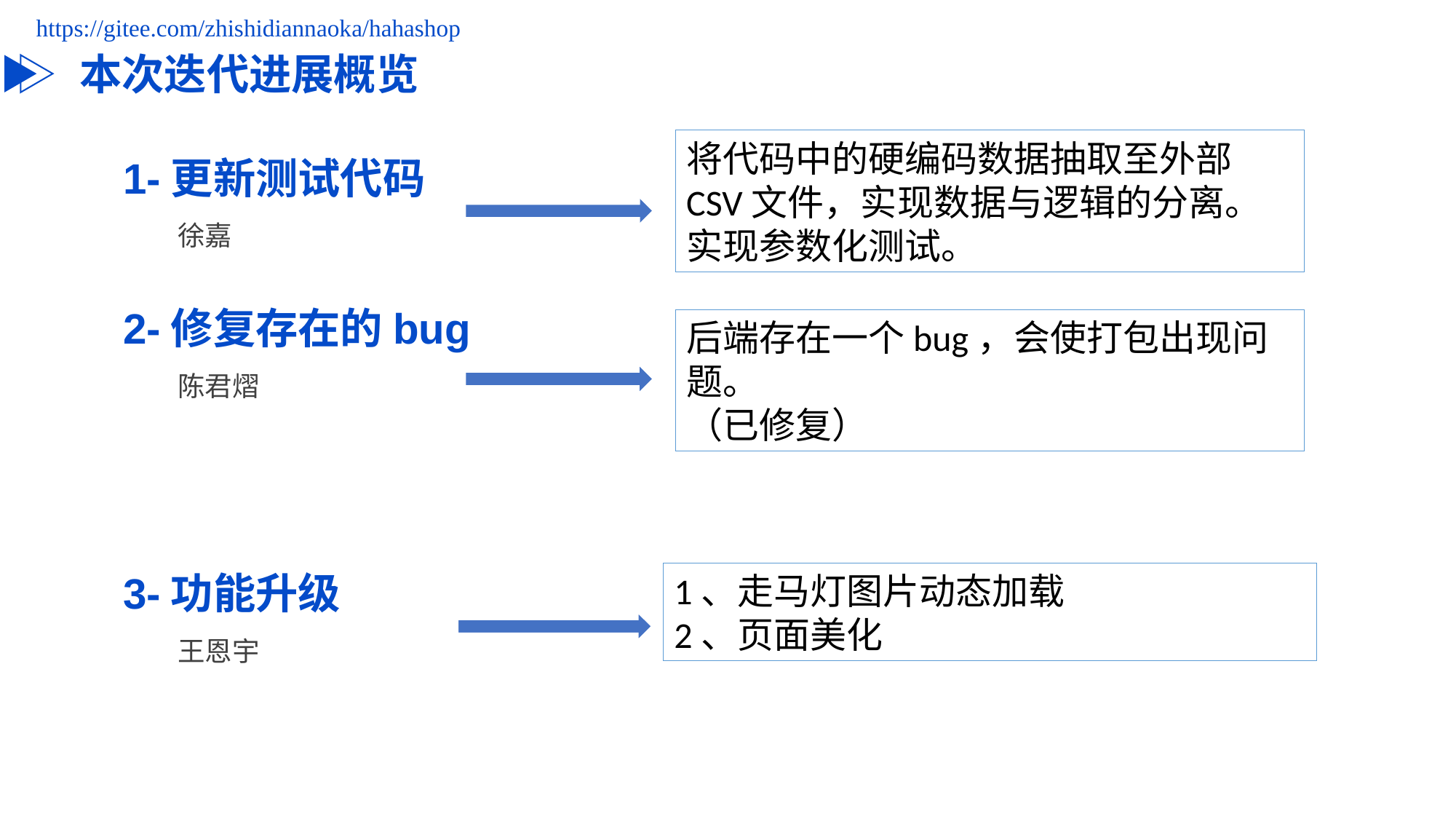

https://gitee.com/zhishidiannaoka/hahashop
本次迭代进展概览

1-更新测试代码
徐嘉
将代码中的硬编码数据抽取至外部CSV文件，实现数据与逻辑的分离。实现参数化测试。

2-修复存在的bug
陈君熠
后端存在一个bug，会使打包出现问题。
（已修复）

3-功能升级
王恩宇
1、走马灯图片动态加载
2、页面美化